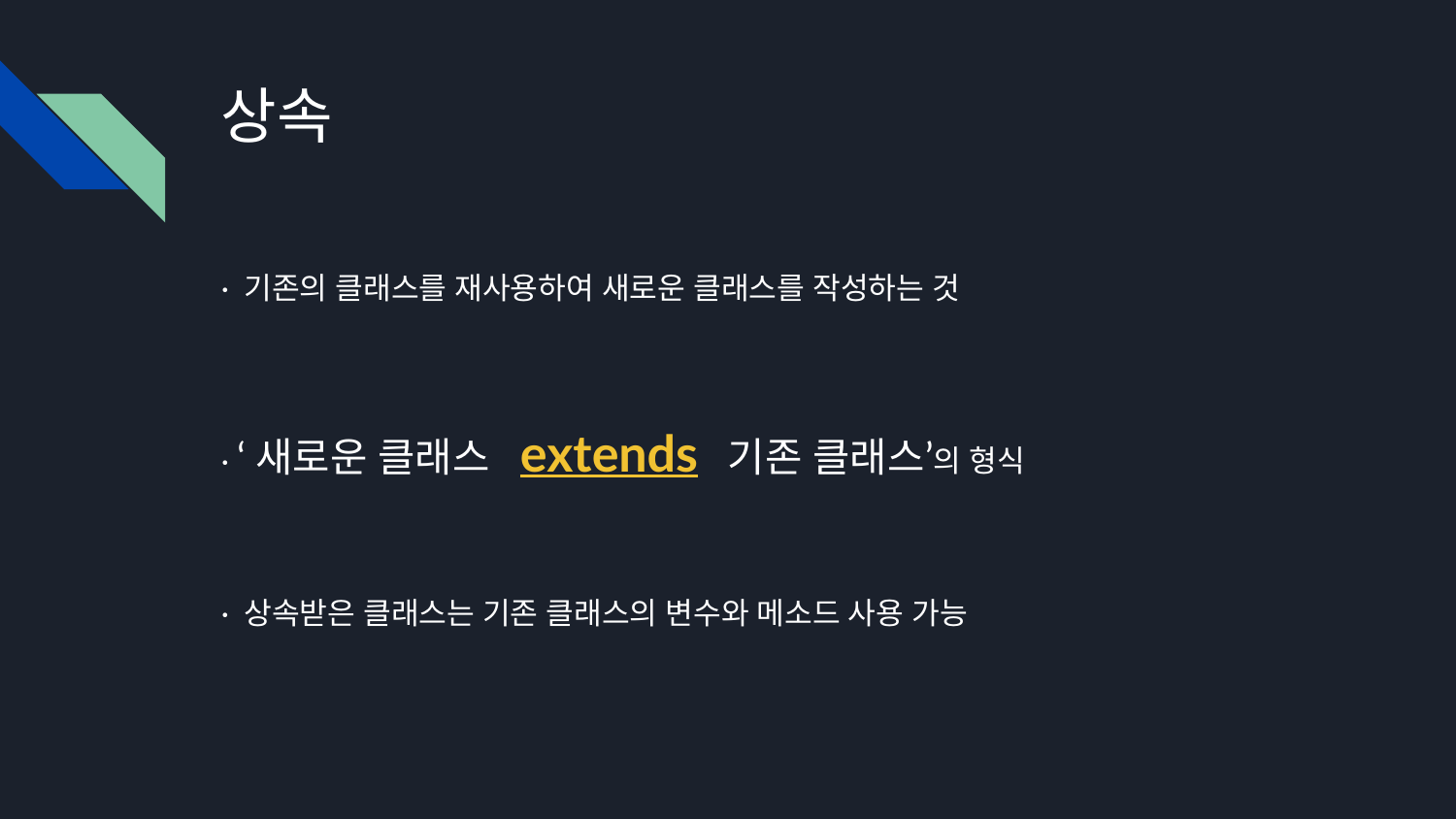

# 상속
· 기존의 클래스를 재사용하여 새로운 클래스를 작성하는 것

· ‘새로운 클래스  extends  기존 클래스’의 형식

· 상속받은 클래스는 기존 클래스의 변수와 메소드 사용 가능